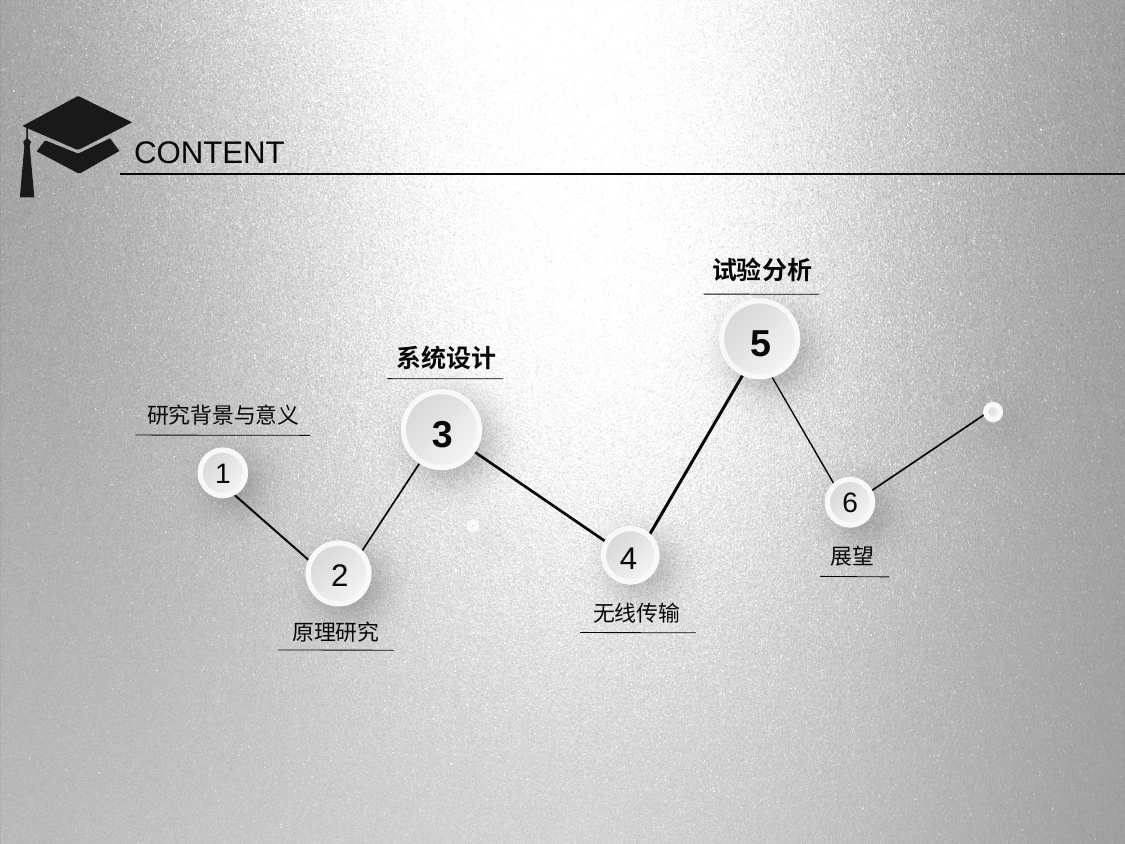

CONTENT

试验分析

5
系统设计

3
研究背景与意义

1

6

4
展望

2

无线传输
原理研究

延时文字，不要可以删除